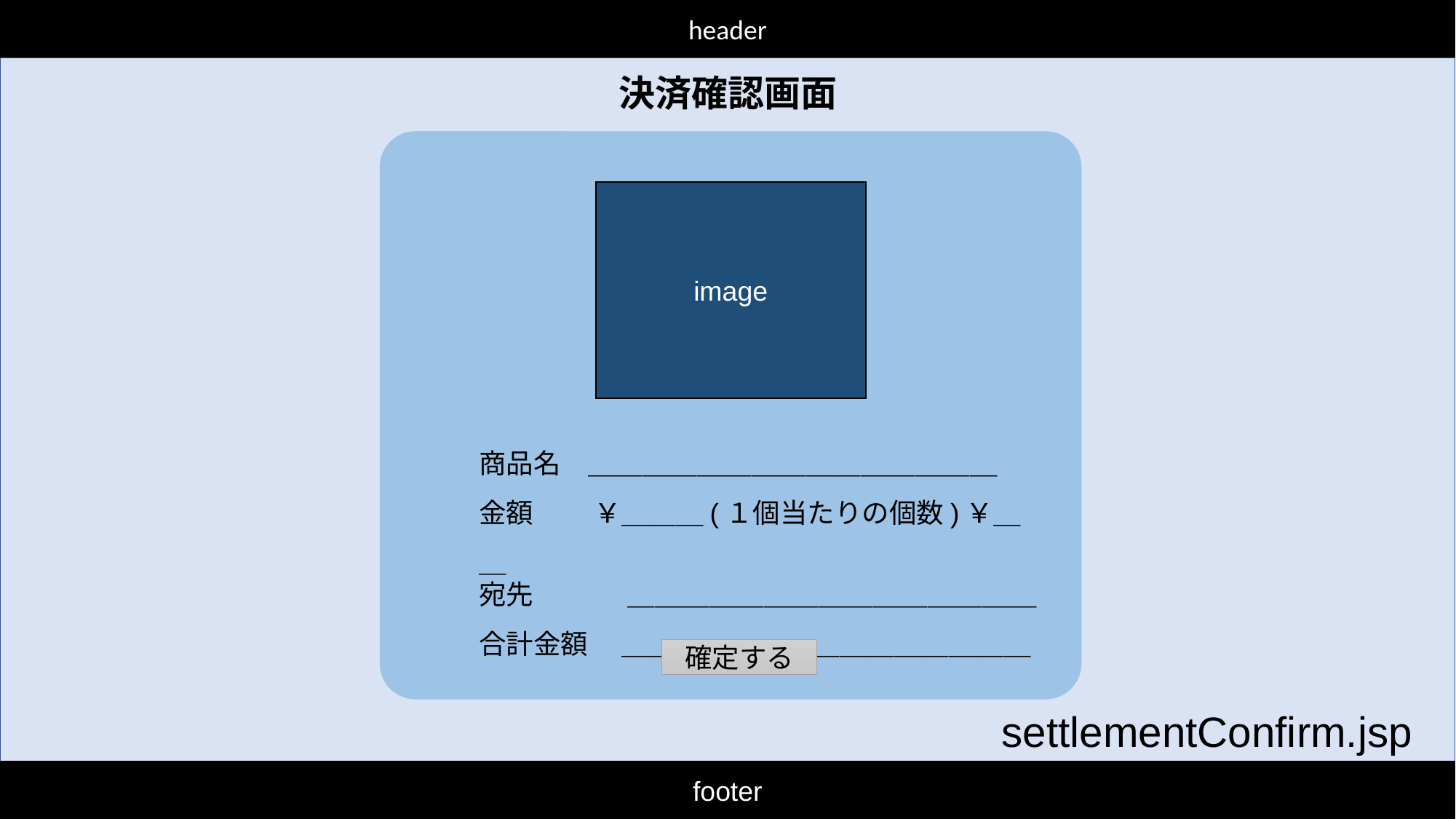

header

決済確認画面

image
商品名　＿＿＿＿＿＿＿＿＿＿＿＿＿＿＿
金額	 ￥＿＿＿(１個当たりの個数)￥＿＿
宛先	　  ＿＿＿＿＿＿＿＿＿＿＿＿＿＿＿
合計金額　 ＿＿＿＿＿＿＿＿＿＿＿＿＿＿＿
確定する
settlementConfirm.jsp
footer